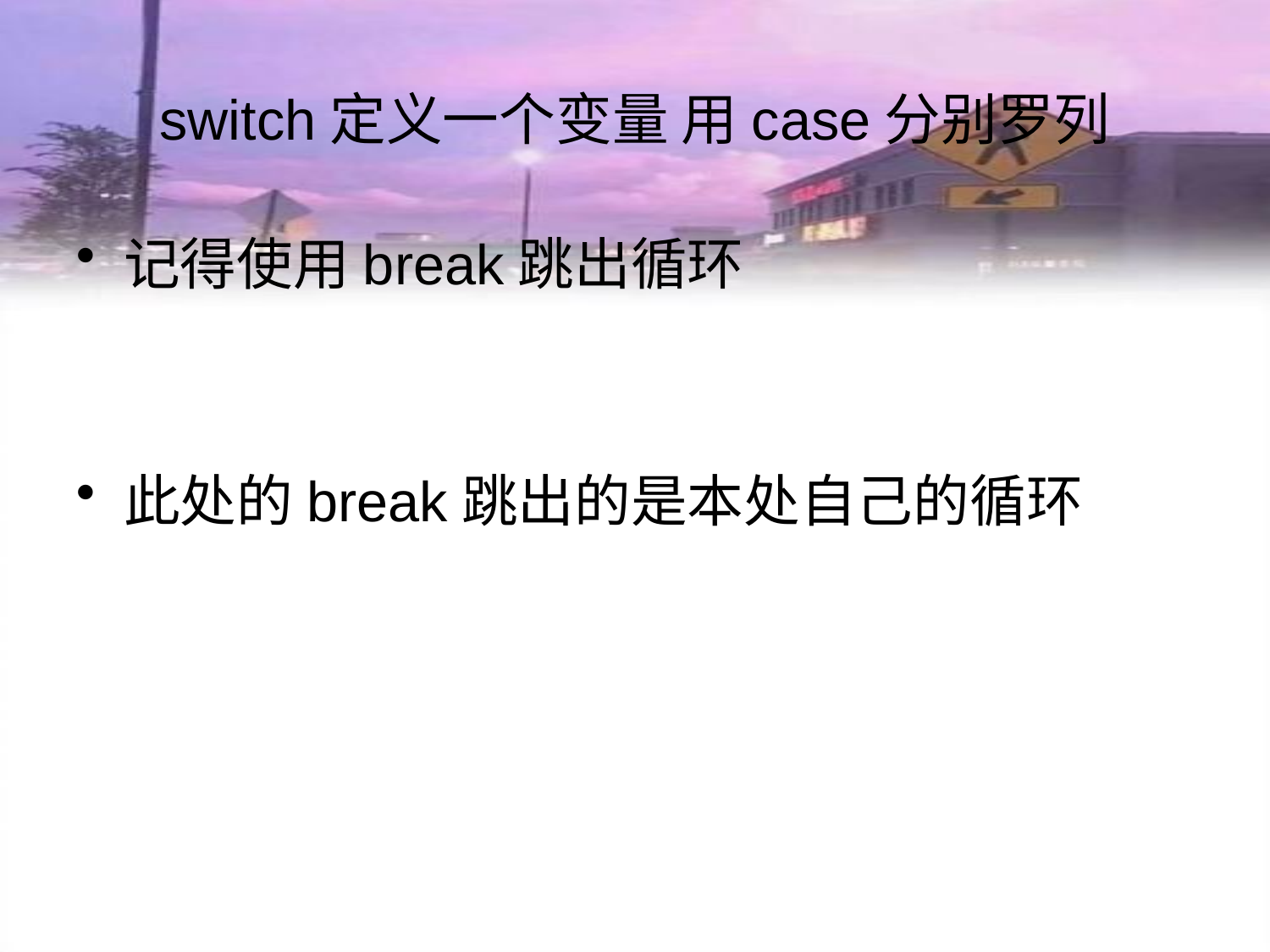

# switch定义一个变量 用case分别罗列
记得使用break跳出循环

此处的break跳出的是本处自己的循环